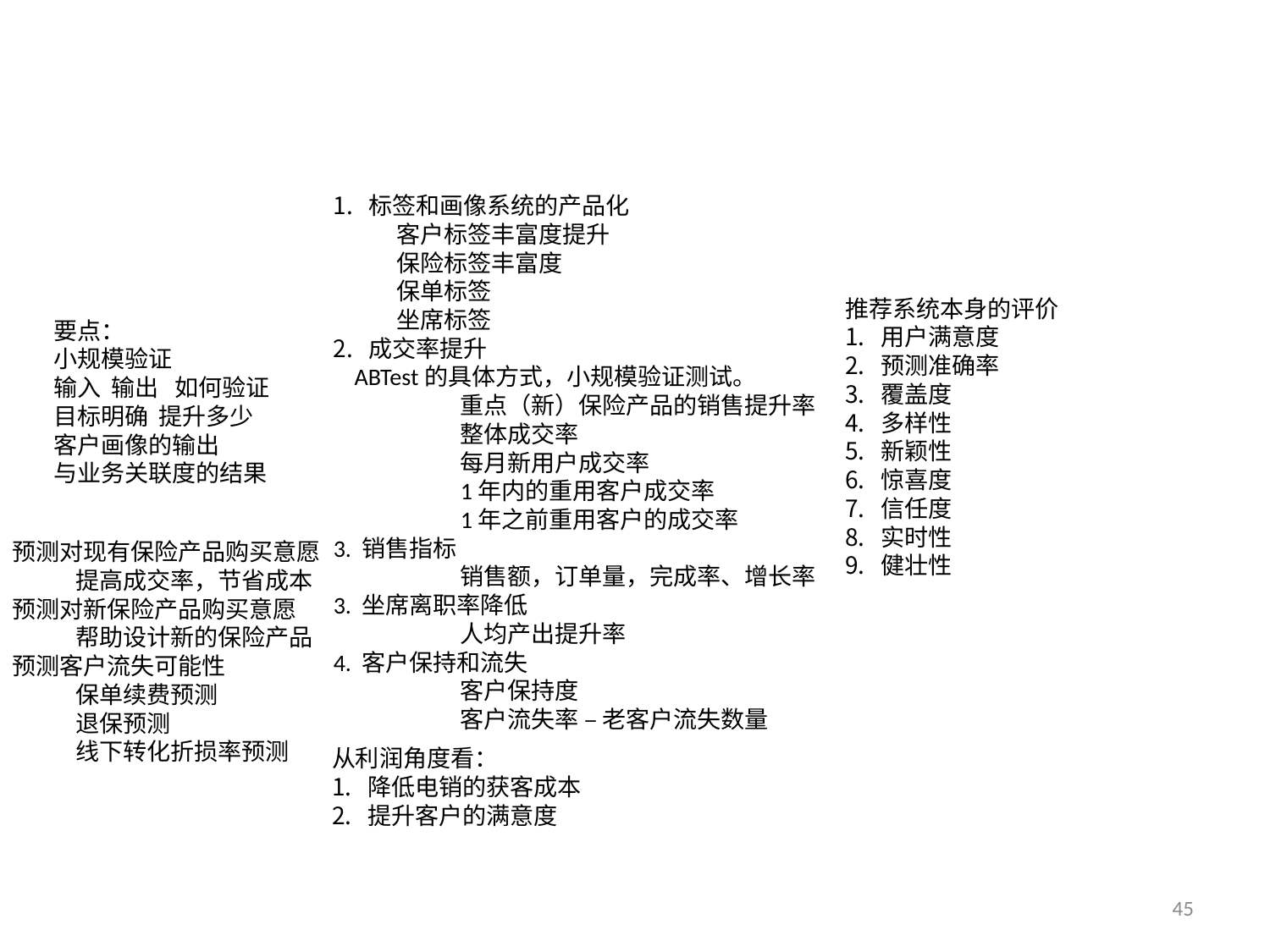

标签和画像系统的产品化
客户标签丰富度提升
保险标签丰富度
保单标签
坐席标签
成交率提升
    ABTest的具体方式，小规模验证测试。
	重点（新）保险产品的销售提升率
	整体成交率
	每月新用户成交率
	1年内的重用客户成交率
	1年之前重用客户的成交率
3. 销售指标
	销售额，订单量，完成率、增长率
3. 坐席离职率降低
	人均产出提升率
4. 客户保持和流失
 	客户保持度
	客户流失率 – 老客户流失数量

推荐系统本身的评价
用户满意度
预测准确率
覆盖度
多样性
新颖性
惊喜度
信任度
实时性
健壮性
要点：
小规模验证
输入  输出   如何验证
目标明确  提升多少
客户画像的输出
与业务关联度的结果

预测对现有保险产品购买意愿
提高成交率，节省成本
预测对新保险产品购买意愿
帮助设计新的保险产品
预测客户流失可能性
保单续费预测
退保预测
线下转化折损率预测
从利润角度看：
降低电销的获客成本
提升客户的满意度
45